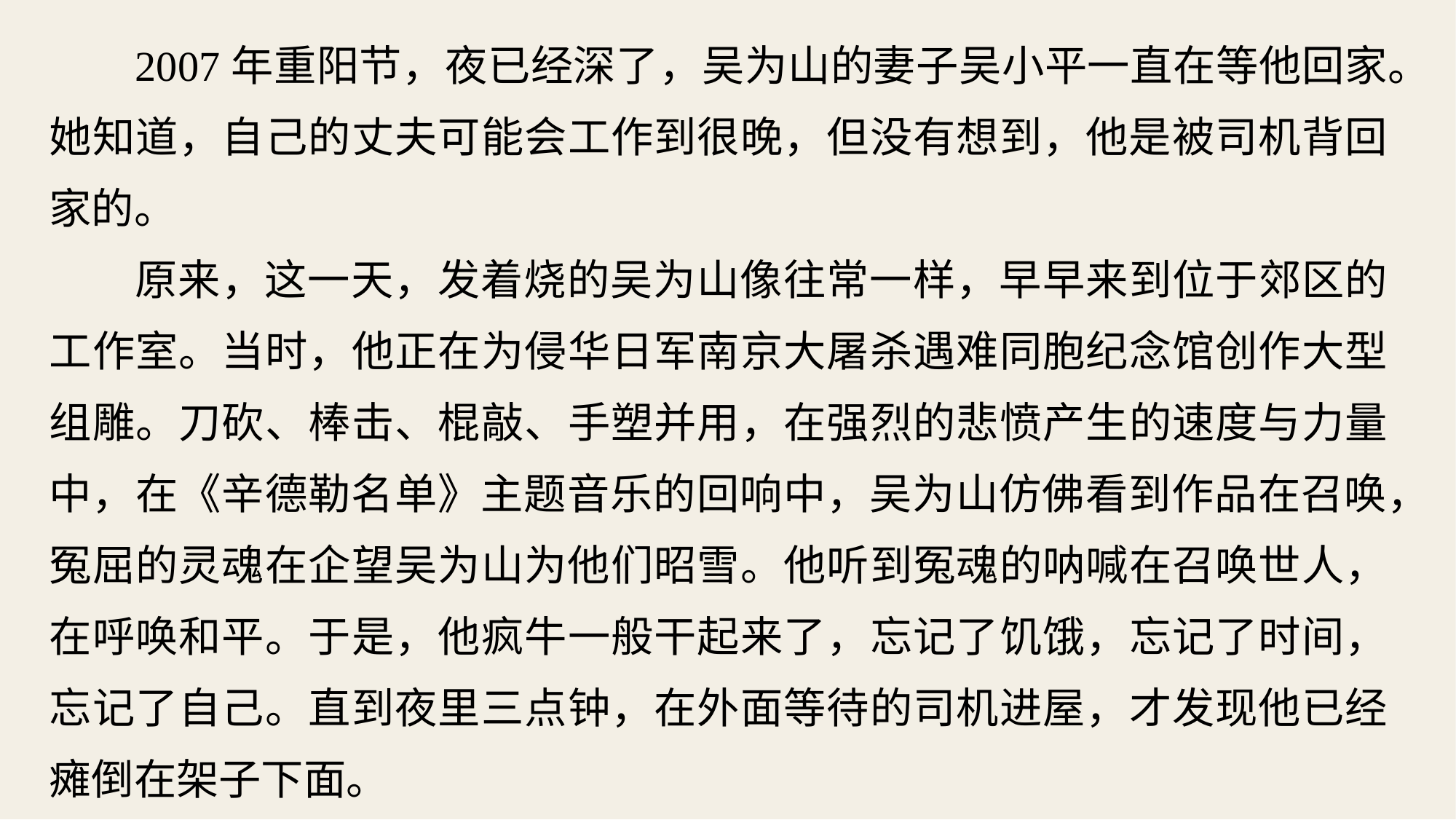

2007年重阳节，夜已经深了，吴为山的妻子吴小平一直在等他回家。她知道，自己的丈夫可能会工作到很晚，但没有想到，他是被司机背回家的。
原来，这一天，发着烧的吴为山像往常一样，早早来到位于郊区的工作室。当时，他正在为侵华日军南京大屠杀遇难同胞纪念馆创作大型组雕。刀砍、棒击、棍敲、手塑并用，在强烈的悲愤产生的速度与力量中，在《辛德勒名单》主题音乐的回响中，吴为山仿佛看到作品在召唤，冤屈的灵魂在企望吴为山为他们昭雪。他听到冤魂的呐喊在召唤世人，在呼唤和平。于是，他疯牛一般干起来了，忘记了饥饿，忘记了时间，忘记了自己。直到夜里三点钟，在外面等待的司机进屋，才发现他已经瘫倒在架子下面。